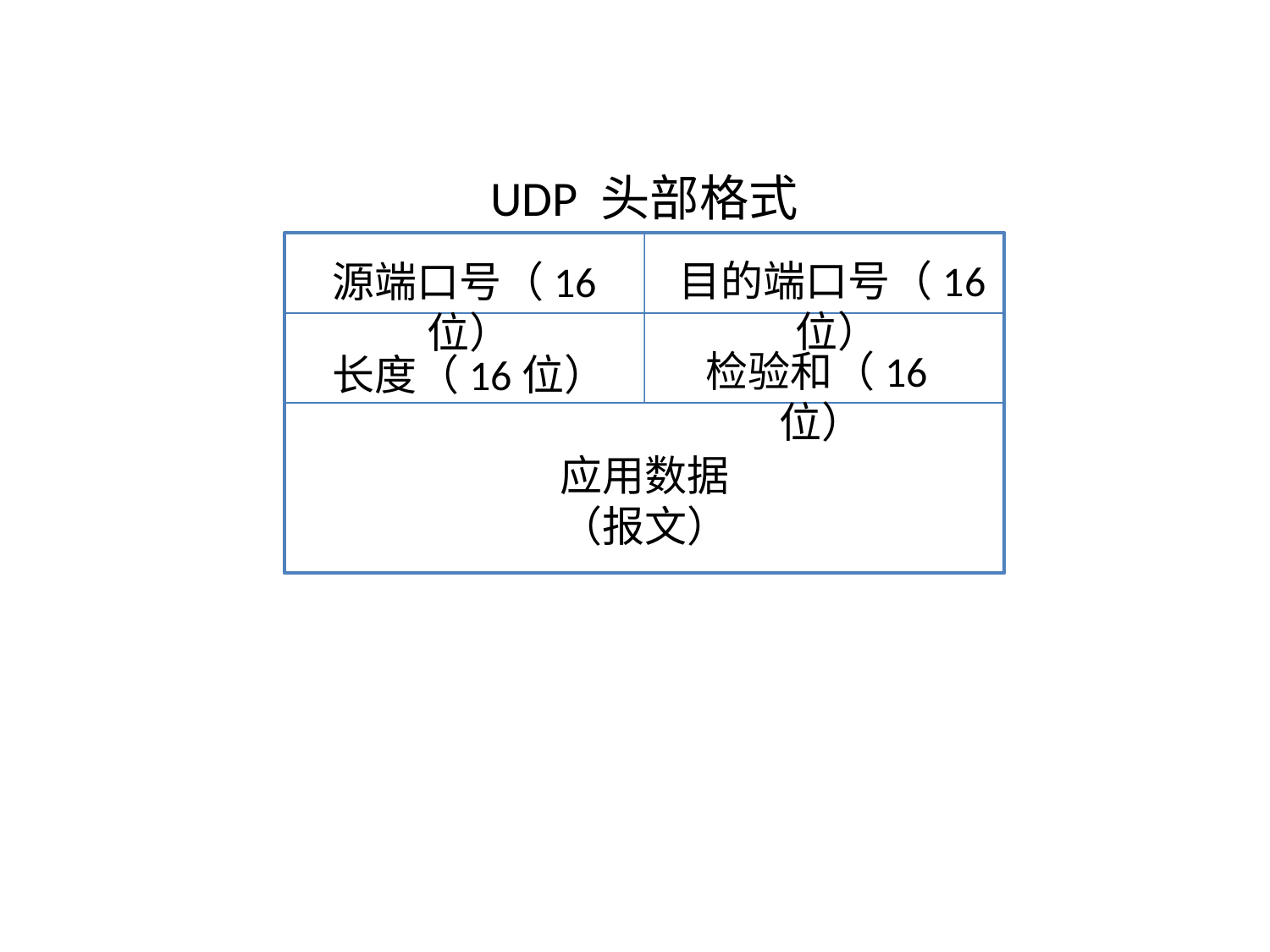

UDP 头部格式

目的端口号（16位）
源端口号（16位）
检验和（16位）
长度（16位）
应用数据
（报文）